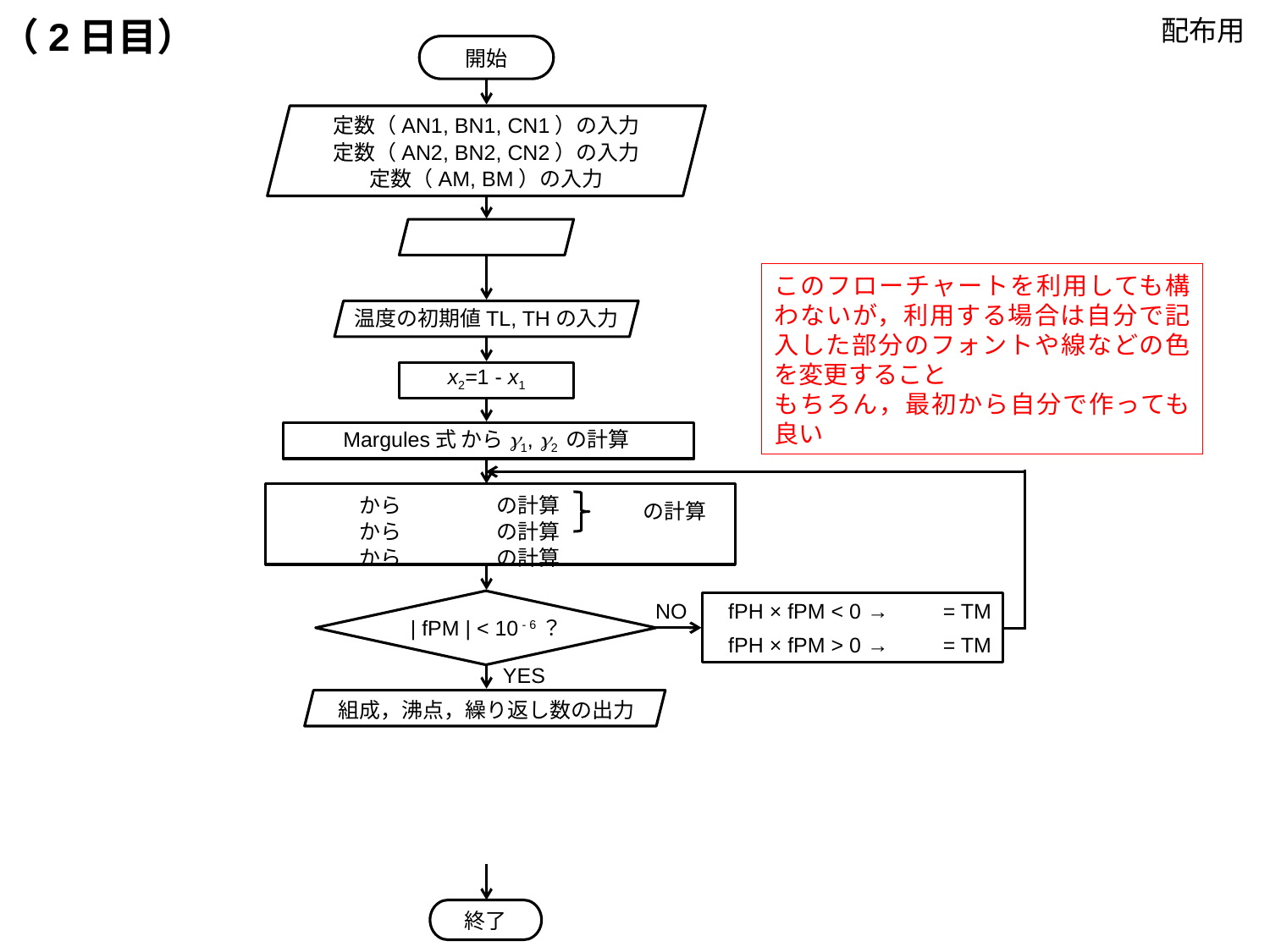

（2日目）
配布用

開始
定数（AN1, BN1, CN1）の入力

定数（AN2, BN2, CN2）の入力
定数（AM, BM）の入力

温度の初期値TL, THの入力

x2=1 - x1

Margules式 からγ1, γ2 の計算

から
から
から
の計算
の計算
の計算

の計算

NO
= TM
fPH × fPM < 0 →

| fPM | < 10 - 6？
= TM
fPH × fPM > 0 →
YES
組成，沸点，繰り返し数の出力

終了
このフローチャートを利用しても構わないが，利用する場合は自分で記入した部分のフォントや線などの色を変更すること
もちろん，最初から自分で作っても良い